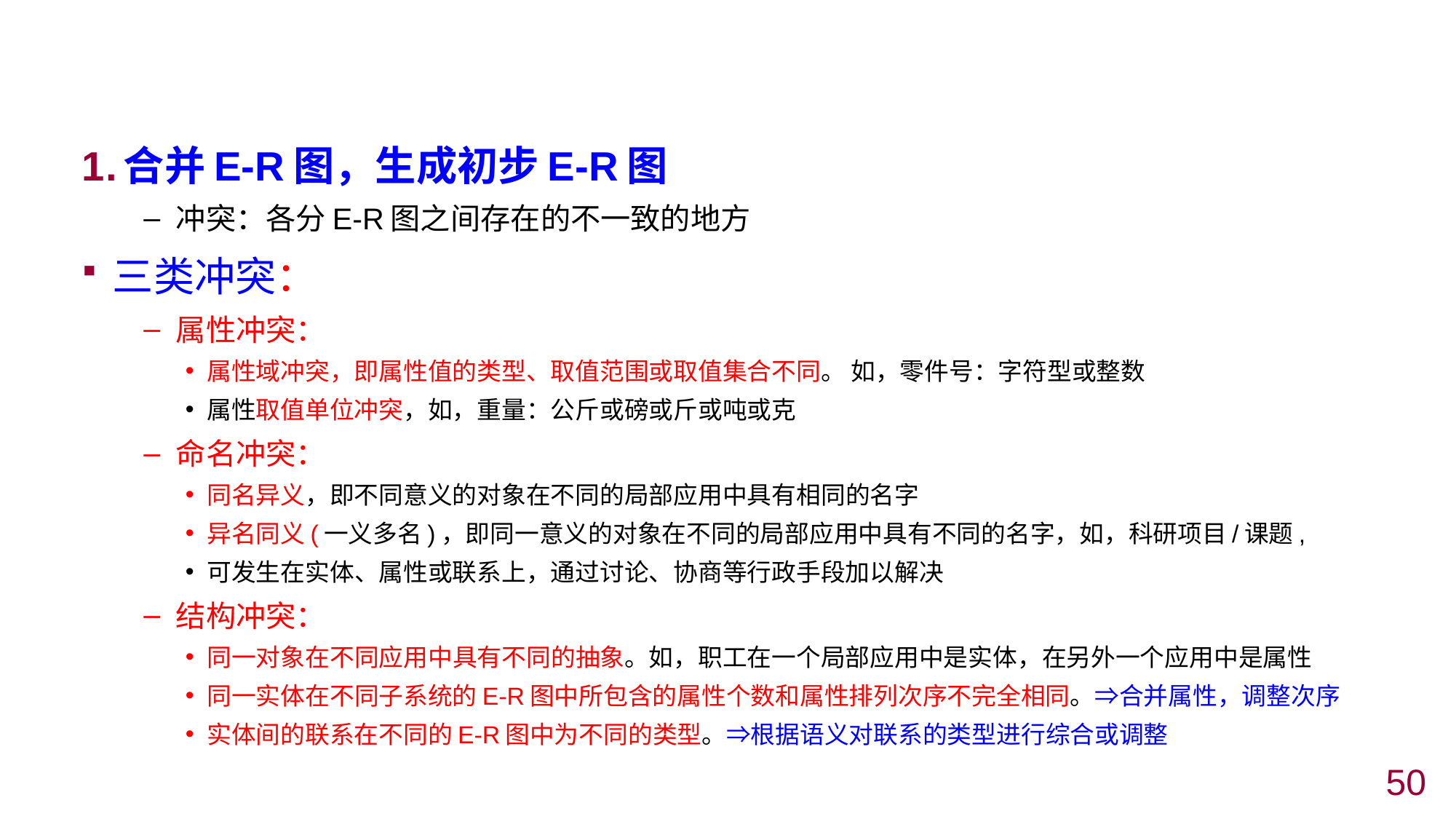

#
合并E-R图，生成初步E-R图
冲突：各分E-R图之间存在的不一致的地方
三类冲突：
属性冲突：
属性域冲突，即属性值的类型、取值范围或取值集合不同。 如，零件号：字符型或整数
属性取值单位冲突，如，重量：公斤或磅或斤或吨或克
命名冲突：
同名异义，即不同意义的对象在不同的局部应用中具有相同的名字
异名同义(一义多名)，即同一意义的对象在不同的局部应用中具有不同的名字，如，科研项目/课题,
可发生在实体、属性或联系上，通过讨论、协商等行政手段加以解决
结构冲突：
同一对象在不同应用中具有不同的抽象。如，职工在一个局部应用中是实体，在另外一个应用中是属性
同一实体在不同子系统的E-R图中所包含的属性个数和属性排列次序不完全相同。⇒合并属性，调整次序
实体间的联系在不同的E-R图中为不同的类型。⇒根据语义对联系的类型进行综合或调整
50